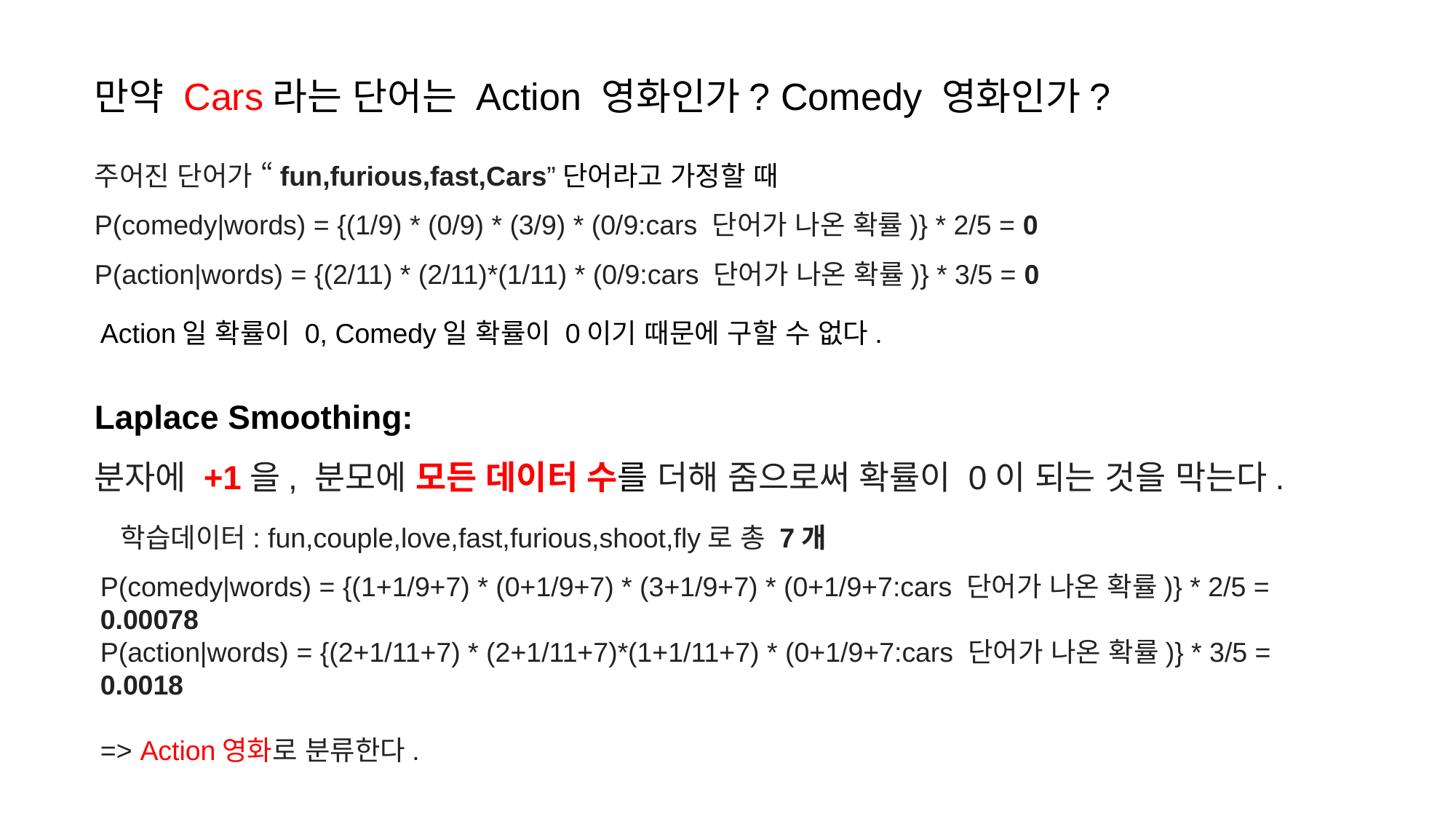

만약 Cars라는 단어는 Action 영화인가? Comedy 영화인가?
주어진 단어가 “fun,furious,fast,Cars”단어라고 가정할 때
P(comedy|words) = {(1/9) * (0/9) * (3/9) * (0/9:cars 단어가 나온 확률)} * 2/5 = 0
P(action|words) = {(2/11) * (2/11)*(1/11) * (0/9:cars 단어가 나온 확률)} * 3/5 = 0
Action일 확률이 0, Comedy일 확률이 0이기 때문에 구할 수 없다.
Laplace Smoothing:
분자에 +1을, 분모에 모든 데이터 수를 더해 줌으로써 확률이 0이 되는 것을 막는다.
학습데이터: fun,couple,love,fast,furious,shoot,fly로 총 7개
P(comedy|words) = {(1+1/9+7) * (0+1/9+7) * (3+1/9+7) * (0+1/9+7:cars 단어가 나온 확률)} * 2/5 = 0.00078
P(action|words) = {(2+1/11+7) * (2+1/11+7)*(1+1/11+7) * (0+1/9+7:cars 단어가 나온 확률)} * 3/5 = 0.0018

=> Action영화로 분류한다.